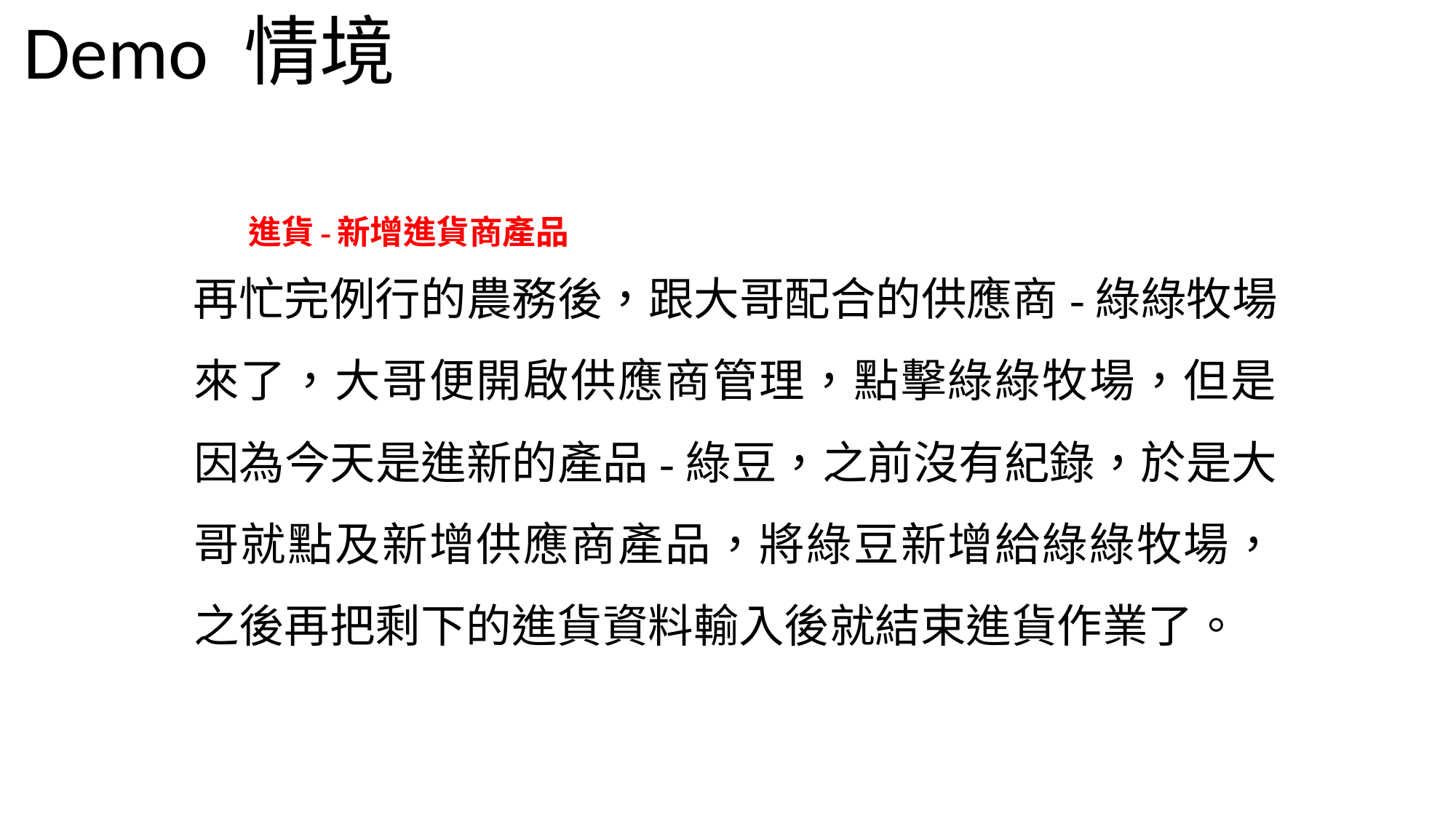

# Demo 情境
進貨-新增進貨商產品
再忙完例行的農務後，跟大哥配合的供應商-綠綠牧場來了，大哥便開啟供應商管理，點擊綠綠牧場，但是因為今天是進新的產品-綠豆，之前沒有紀錄，於是大哥就點及新增供應商產品，將綠豆新增給綠綠牧場，之後再把剩下的進貨資料輸入後就結束進貨作業了。